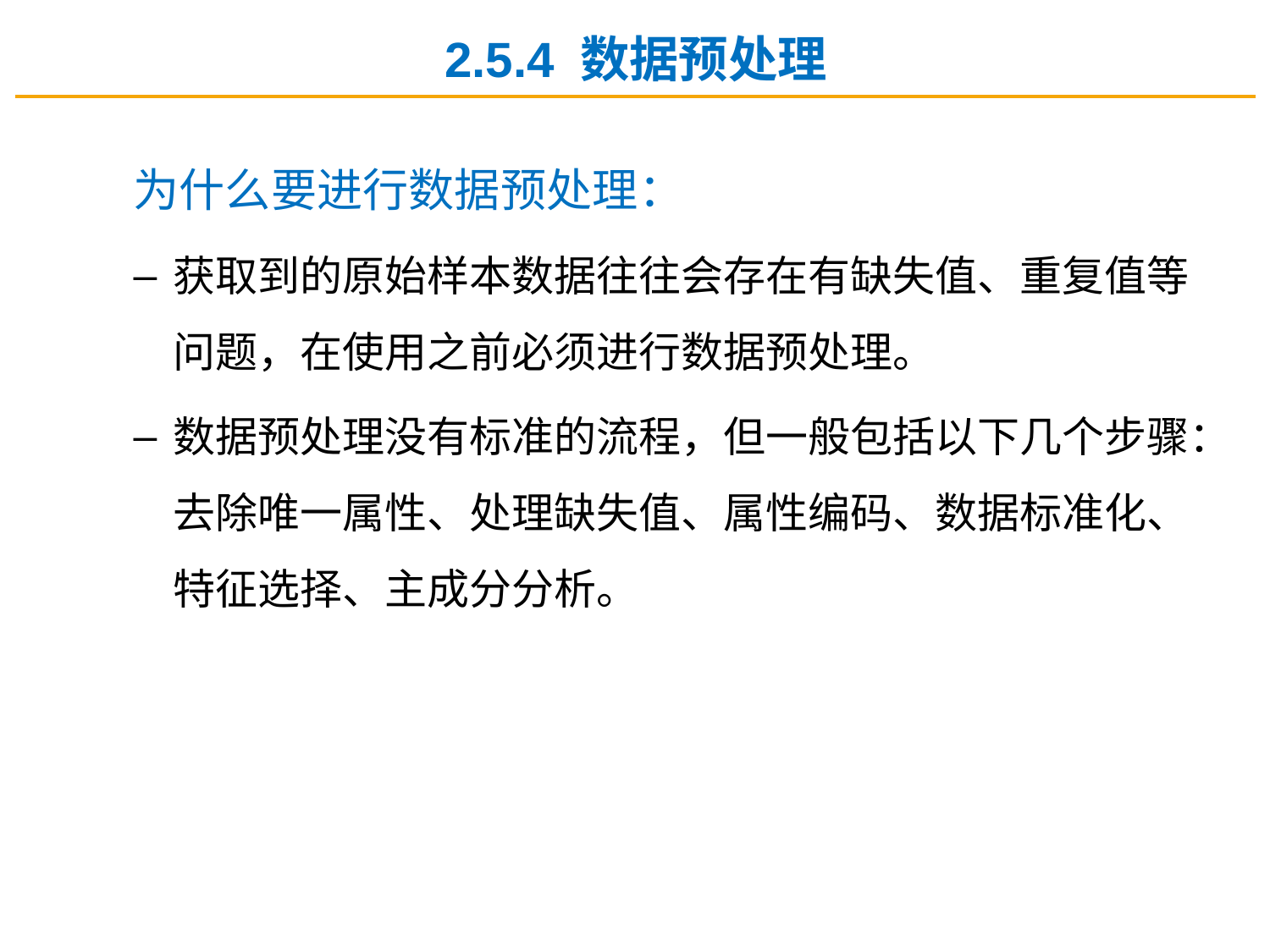

2.5.4 数据预处理
为什么要进行数据预处理：
获取到的原始样本数据往往会存在有缺失值、重复值等问题，在使用之前必须进行数据预处理。
数据预处理没有标准的流程，但一般包括以下几个步骤：去除唯一属性、处理缺失值、属性编码、数据标准化、特征选择、主成分分析。